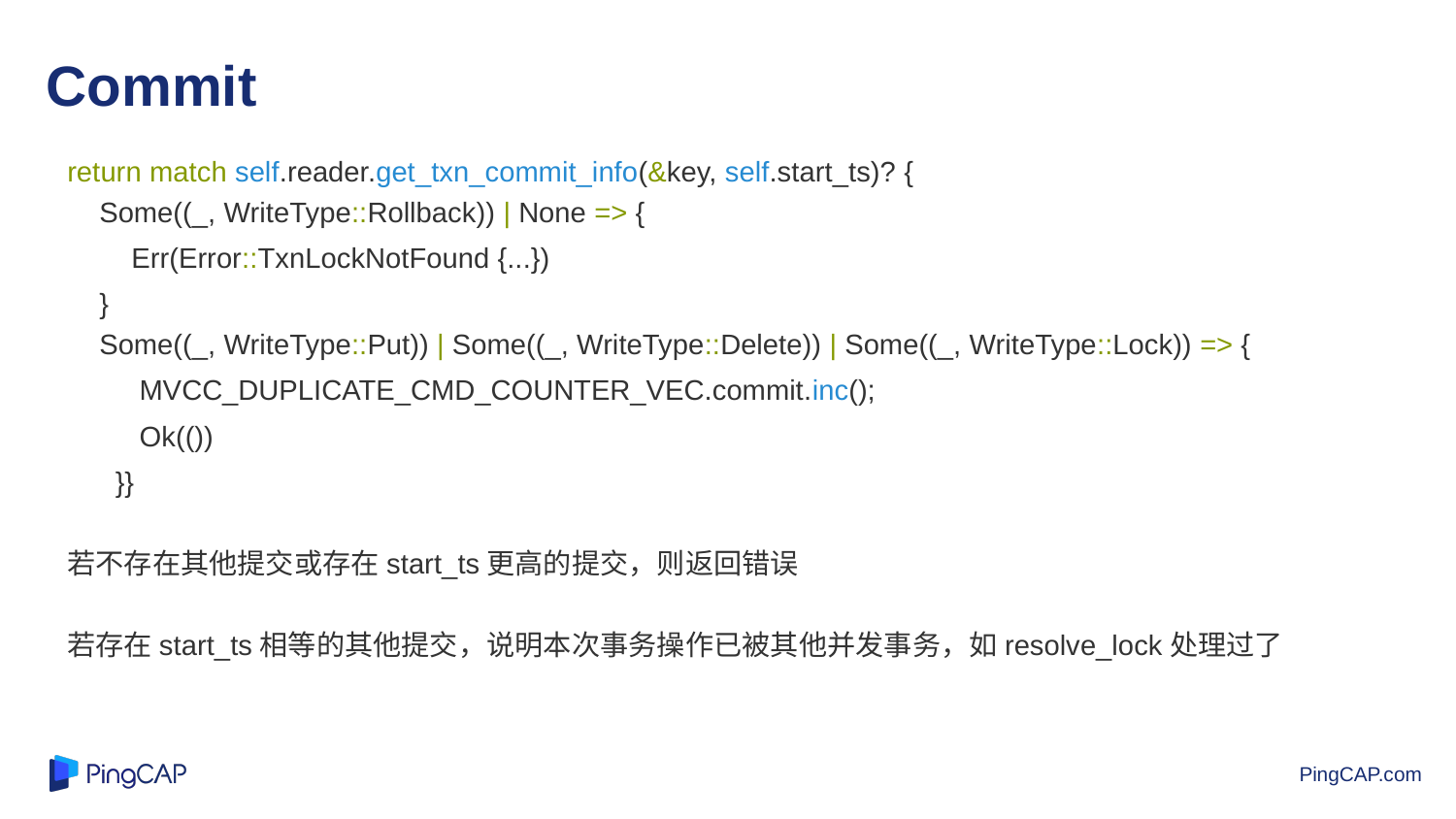

Commit
return match self.reader.get_txn_commit_info(&key, self.start_ts)? {
    Some((_, WriteType::Rollback)) | None => {
        Err(Error::TxnLockNotFound {...})
    }
    Some((_, WriteType::Put)) | Some((_, WriteType::Delete)) | Some((_, WriteType::Lock)) => {
         MVCC_DUPLICATE_CMD_COUNTER_VEC.commit.inc();
         Ok(())
      }}

若不存在其他提交或存在start_ts更高的提交，则返回错误

若存在start_ts相等的其他提交，说明本次事务操作已被其他并发事务，如resolve_lock处理过了